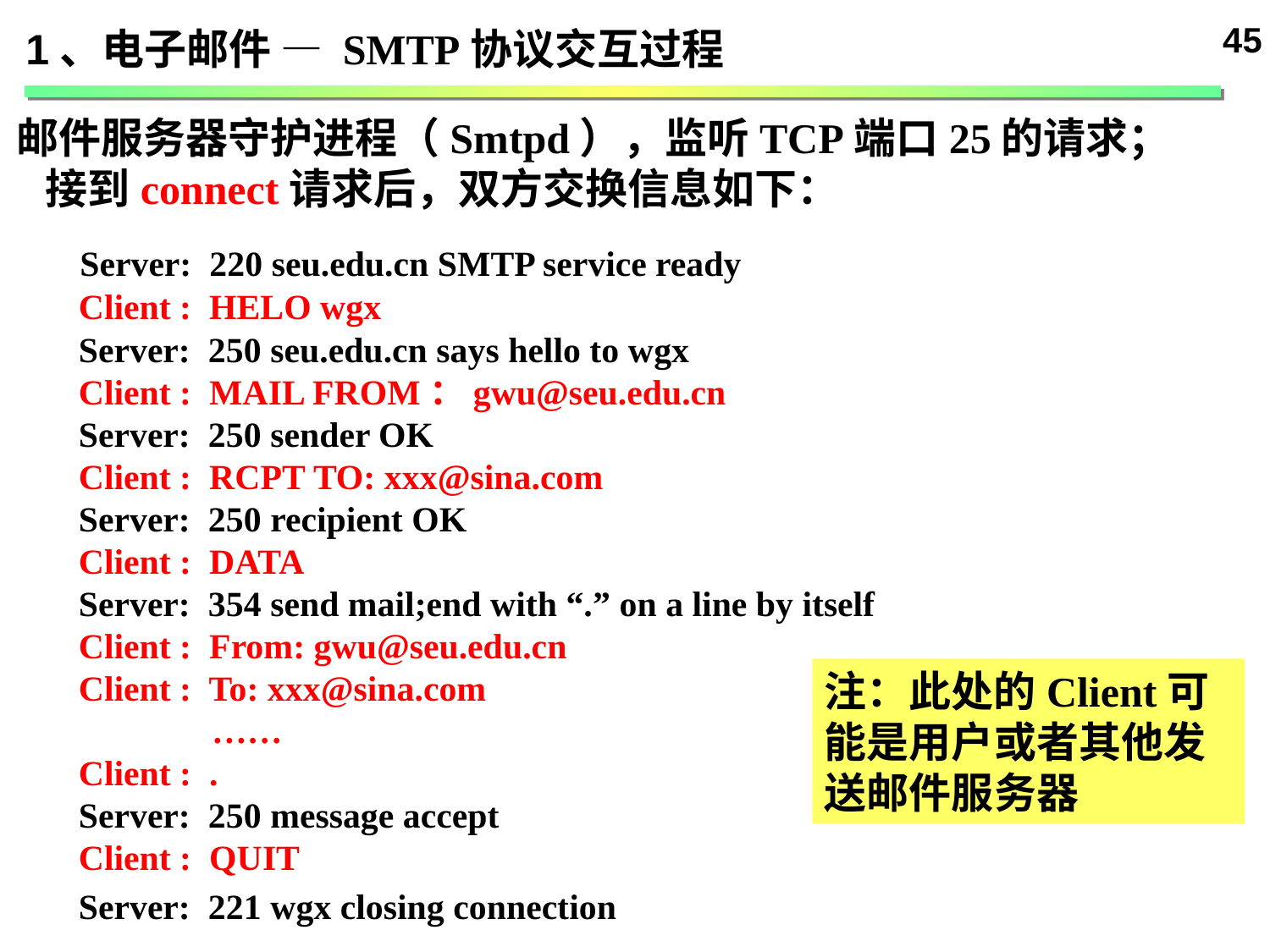

45
1、电子邮件 — SMTP协议交互过程

邮件服务器守护进程（Smtpd），监听TCP端口25的请求；
  接到connect请求后，双方交换信息如下：

      Server:  220 seu.edu.cn SMTP service ready
       Client :  HELO wgx
       Server:  250 seu.edu.cn says hello to wgx
       Client :  MAIL FROM：gwu@seu.edu.cn
       Server:  250 sender OK
       Client :  RCPT TO: xxx@sina.com
       Server:  250 recipient OK
       Client :  DATA
       Server:  354 send mail;end with “.” on a line by itself
       Client :  From: gwu@seu.edu.cn
       Client :  To: xxx@sina.com
                      ……
       Client :  .
       Server:  250 message accept
       Client :  QUIT
       Server:  221 wgx closing connection
注：此处的Client可能是用户或者其他发送邮件服务器